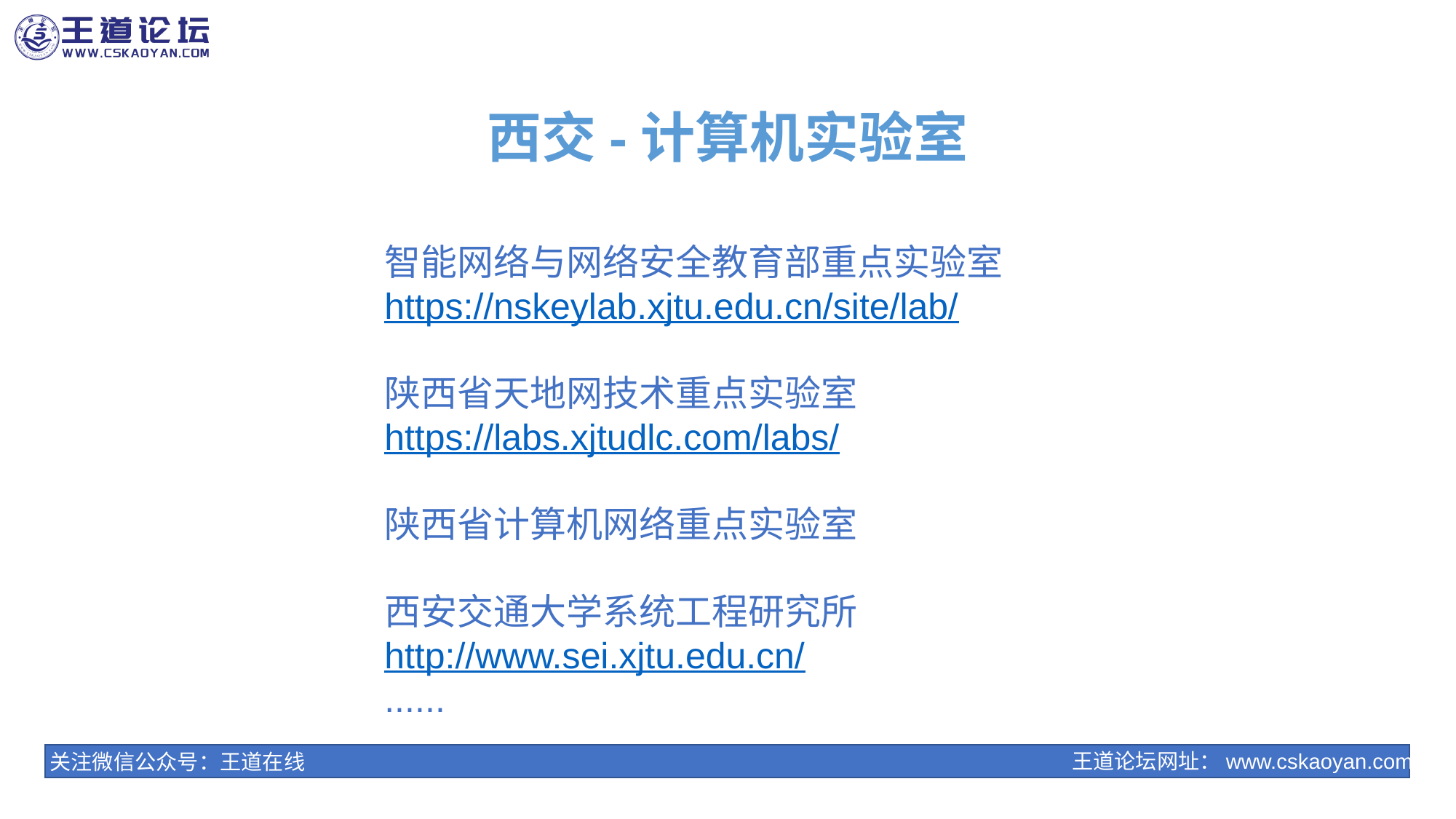

西交-计算机实验室

智能网络与网络安全教育部重点实验室
https://nskeylab.xjtu.edu.cn/site/lab/

陕西省天地网技术重点实验室
https://labs.xjtudlc.com/labs/

陕西省计算机网络重点实验室

西安交通大学系统工程研究所
http://www.sei.xjtu.edu.cn/
......

王道论坛网址：www.cskaoyan.com
关注微信公众号：王道在线